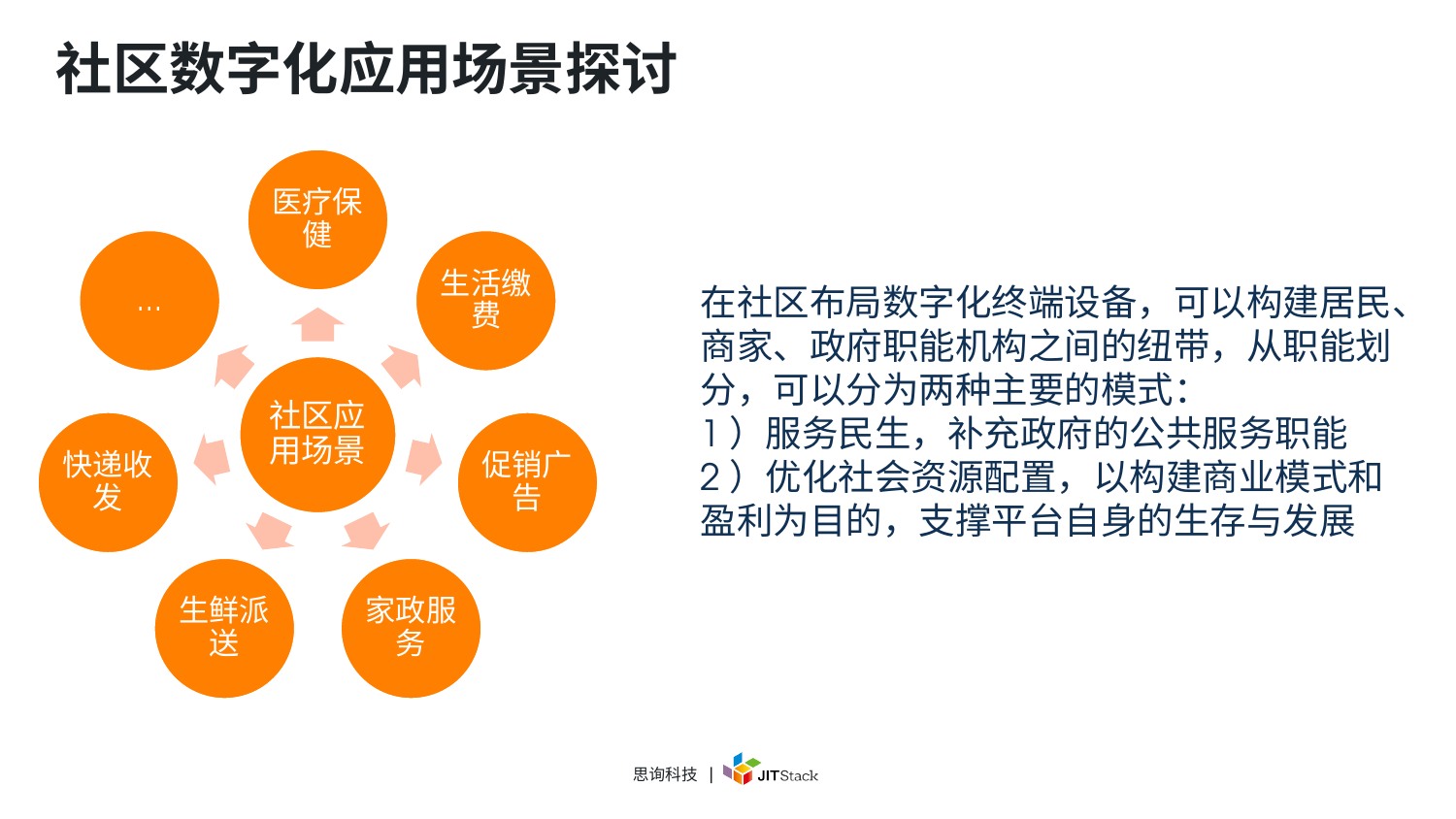

社区数字化应用场景探讨
社区应用场景

医疗保健

生活缴费

促销广告

家政服务

生鲜派送

快递收发

…
在社区布局数字化终端设备，可以构建居民、商家、政府职能机构之间的纽带，从职能划分，可以分为两种主要的模式：
1）服务民生，补充政府的公共服务职能
2）优化社会资源配置，以构建商业模式和盈利为目的，支撑平台自身的生存与发展